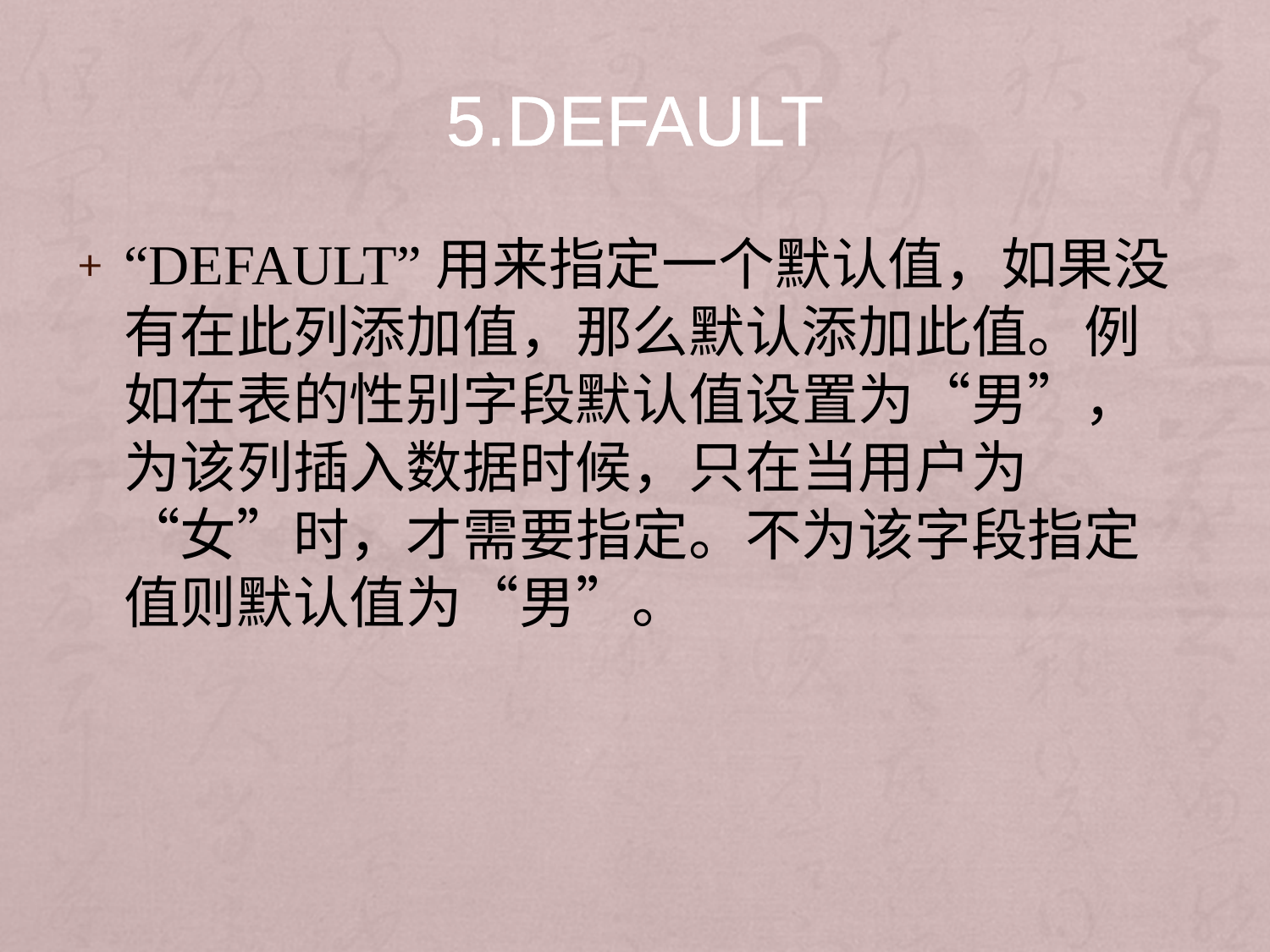

# 5.DEFAULT
“DEFAULT”用来指定一个默认值，如果没有在此列添加值，那么默认添加此值。例如在表的性别字段默认值设置为“男”，为该列插入数据时候，只在当用户为“女”时，才需要指定。不为该字段指定值则默认值为“男”。